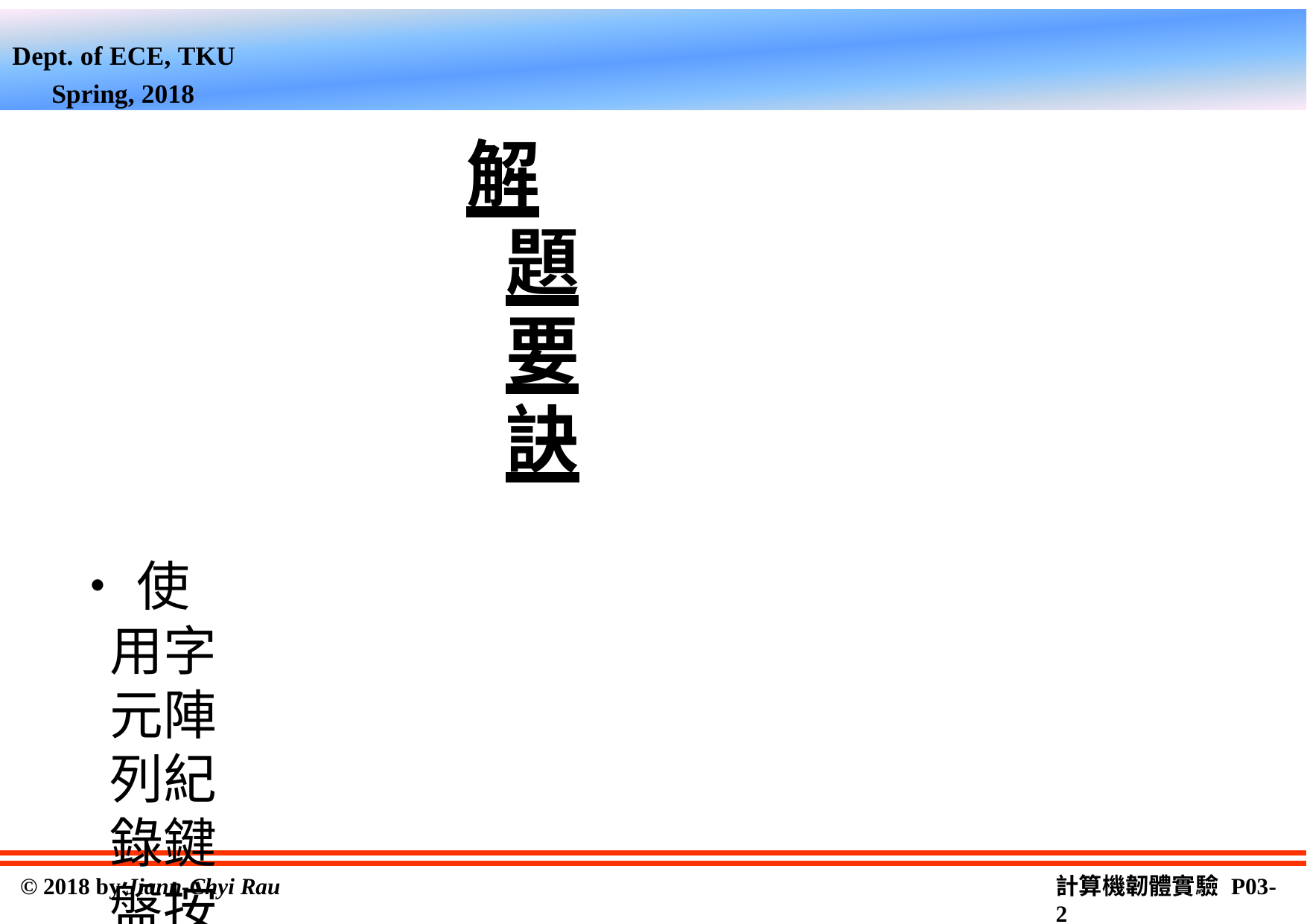

Dept. of ECE, TKU Spring, 2018
解題要訣

‧使用字元陣列紀錄鍵盤按鍵的相鄰關係
–注意脫逃字元的表示法

計算機韌體實驗 P03-2
© 2018 by Jiann-Chyi Rau